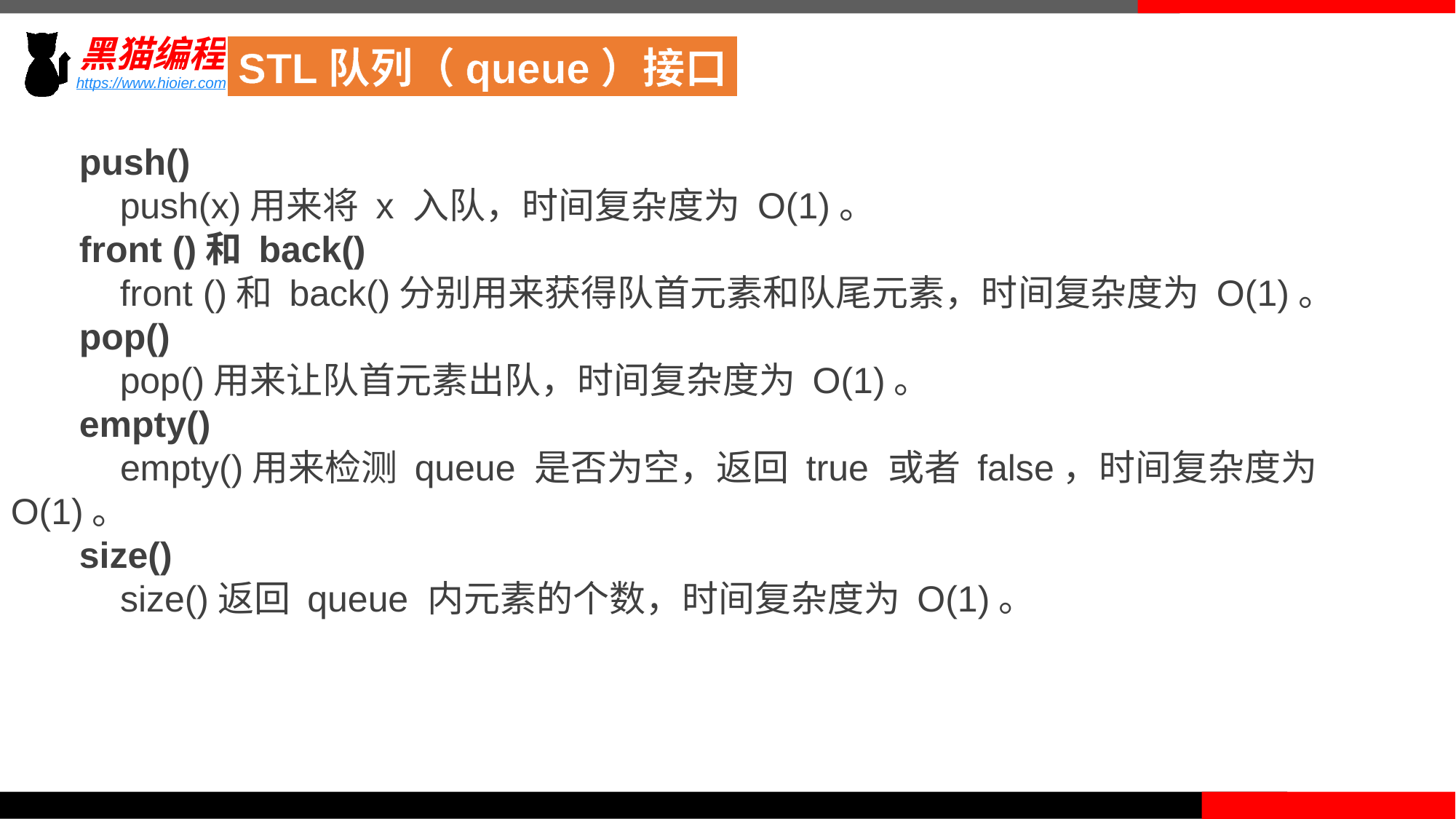

STL队列（queue）接口
push()
	push(x)用来将 x 入队，时间复杂度为 O(1)。
front ()和 back()
	front ()和 back()分别用来获得队首元素和队尾元素，时间复杂度为 O(1)。
pop()
	pop()用来让队首元素出队，时间复杂度为 O(1)。
empty()
    empty()用来检测 queue 是否为空，返回 true 或者 false，时间复杂度为 O(1)。
size()
    size()返回 queue 内元素的个数，时间复杂度为 O(1)。